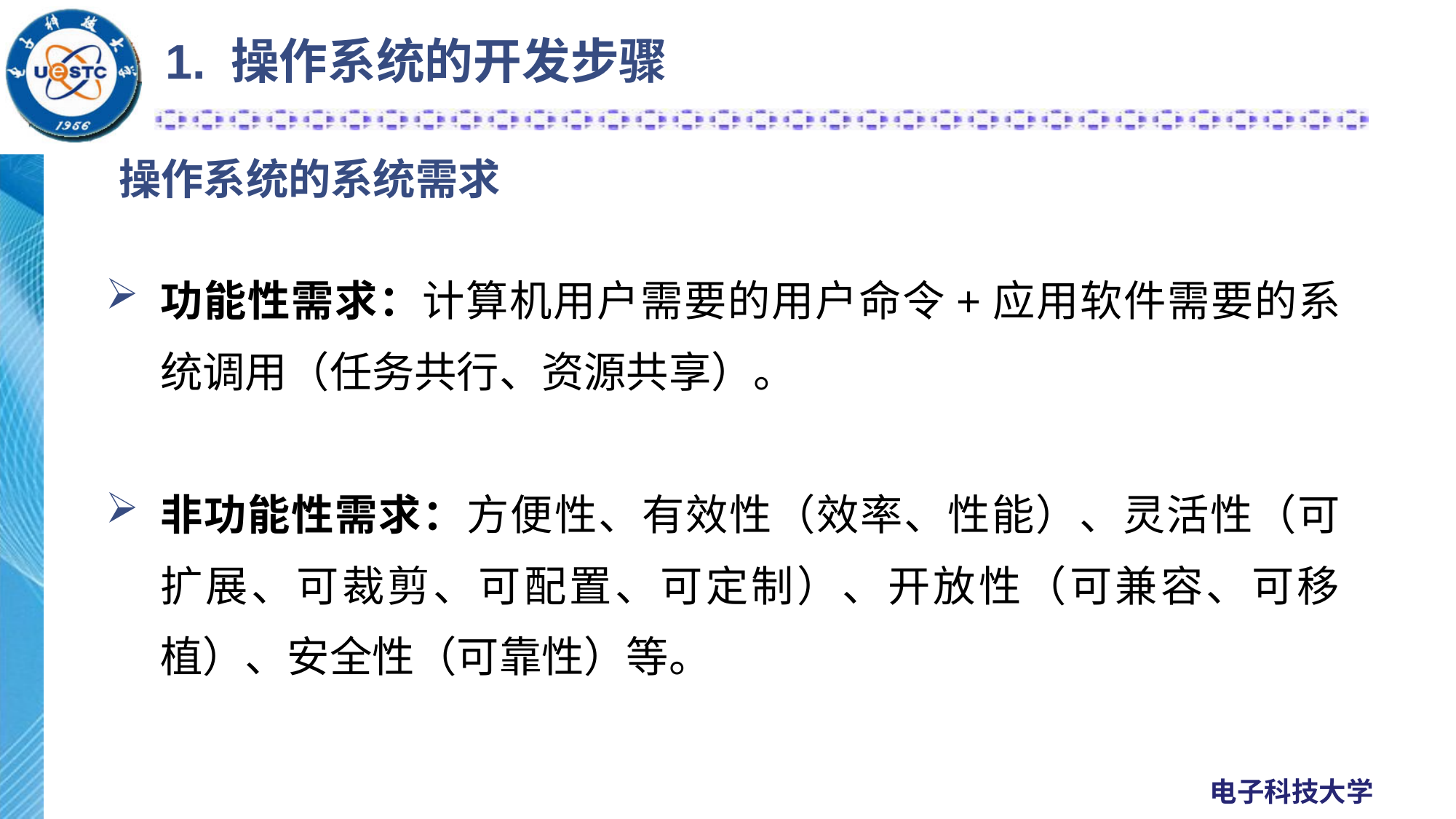

1. 操作系统的开发步骤
# 操作系统的系统需求
功能性需求：计算机用户需要的用户命令+应用软件需要的系统调用（任务共行、资源共享）。

非功能性需求：方便性、有效性（效率、性能）、灵活性（可扩展、可裁剪、可配置、可定制）、开放性（可兼容、可移植）、安全性（可靠性）等。